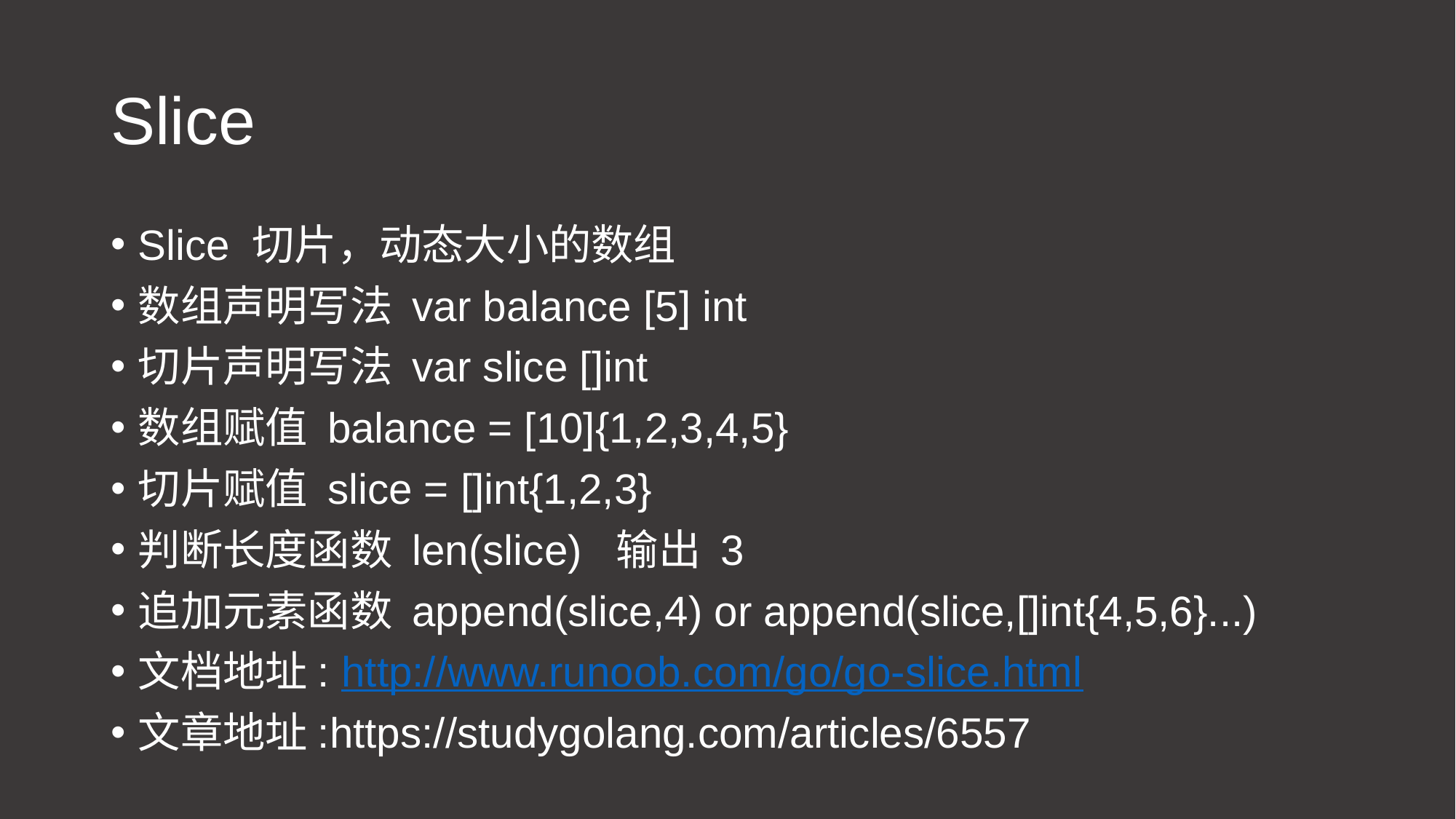

# Slice
Slice 切片，动态大小的数组
数组声明写法 var balance [5] int
切片声明写法 var slice []int
数组赋值 balance = [10]{1,2,3,4,5}
切片赋值 slice = []int{1,2,3}
判断长度函数 len(slice)  输出 3
追加元素函数 append(slice,4) or append(slice,[]int{4,5,6}...)
文档地址: http://www.runoob.com/go/go-slice.html
文章地址:https://studygolang.com/articles/6557